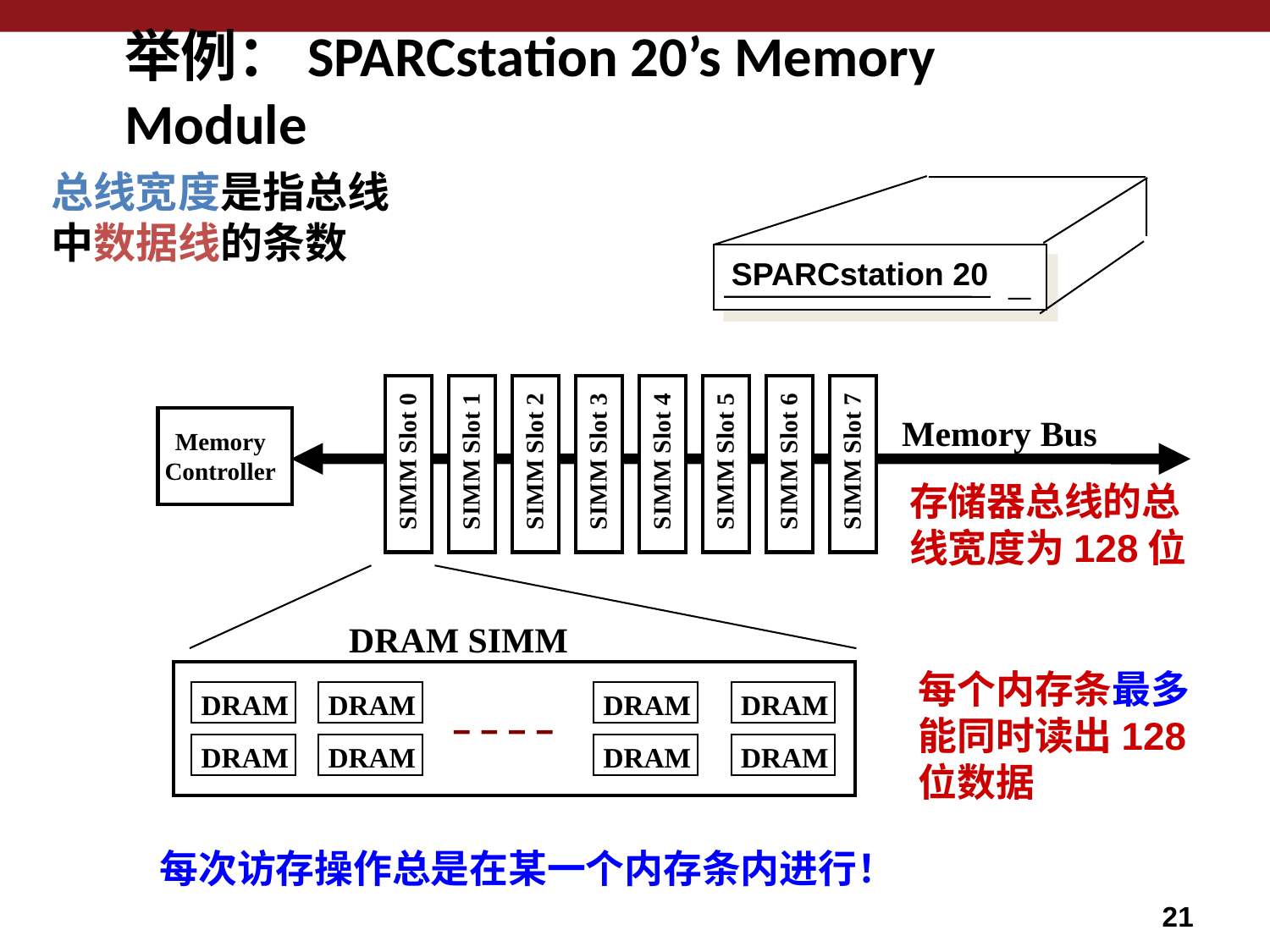

举例：SPARCstation 20’s Memory Module
总线宽度是指总线中数据线的条数

SPARCstation 20

SIMM Slot 0

SIMM Slot 1

SIMM Slot 2

SIMM Slot 3

SIMM Slot 4

SIMM Slot 5

SIMM Slot 6

SIMM Slot 7
Memory Bus

Memory
Controller

存储器总线的总线宽度为128位

DRAM SIMM

每个内存条最多能同时读出128位数据
DRAM

DRAM

DRAM

DRAM

DRAM

DRAM

DRAM

DRAM

每次访存操作总是在某一个内存条内进行！
21